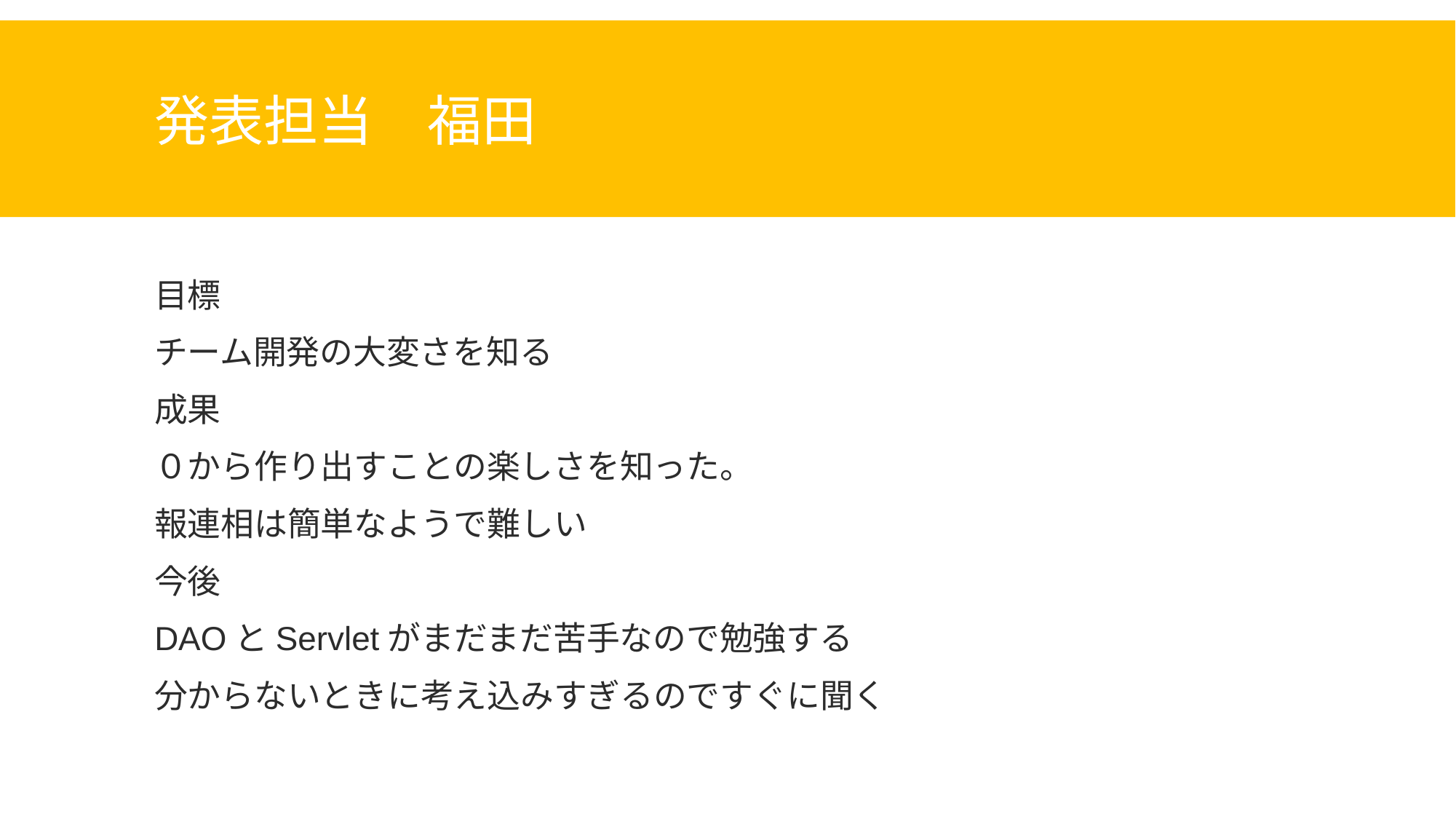

# 発表担当　福田
目標
チーム開発の大変さを知る
成果
０から作り出すことの楽しさを知った。
報連相は簡単なようで難しい
今後
DAOとServletがまだまだ苦手なので勉強する
分からないときに考え込みすぎるのですぐに聞く
19